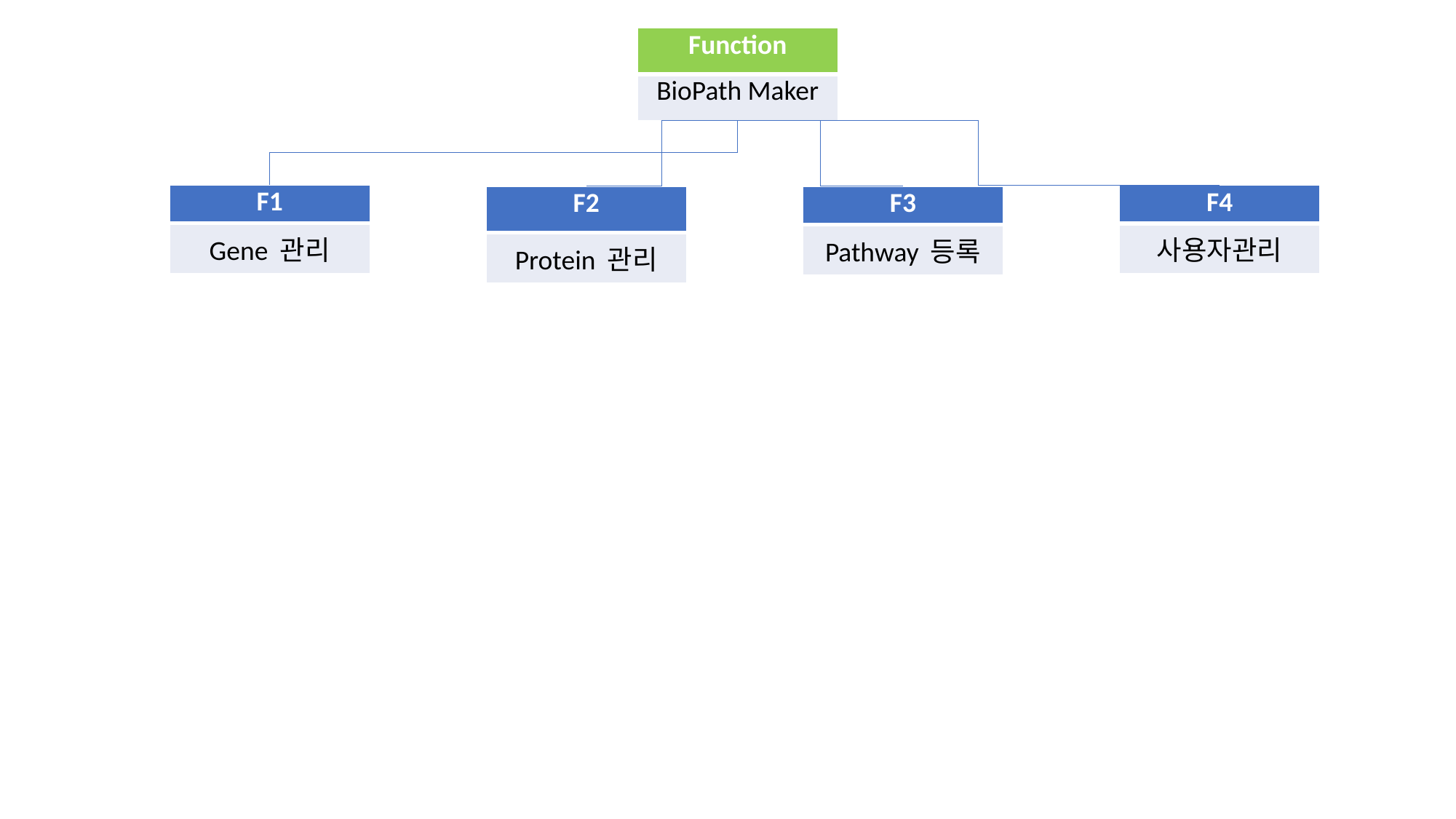

| Function |
| --- |
| BioPath Maker |
| F1 |
| --- |
| Gene 관리 |
| F4 |
| --- |
| 사용자관리 |
| F2 |
| --- |
| Protein 관리 |
| F3 |
| --- |
| Pathway 등록 |